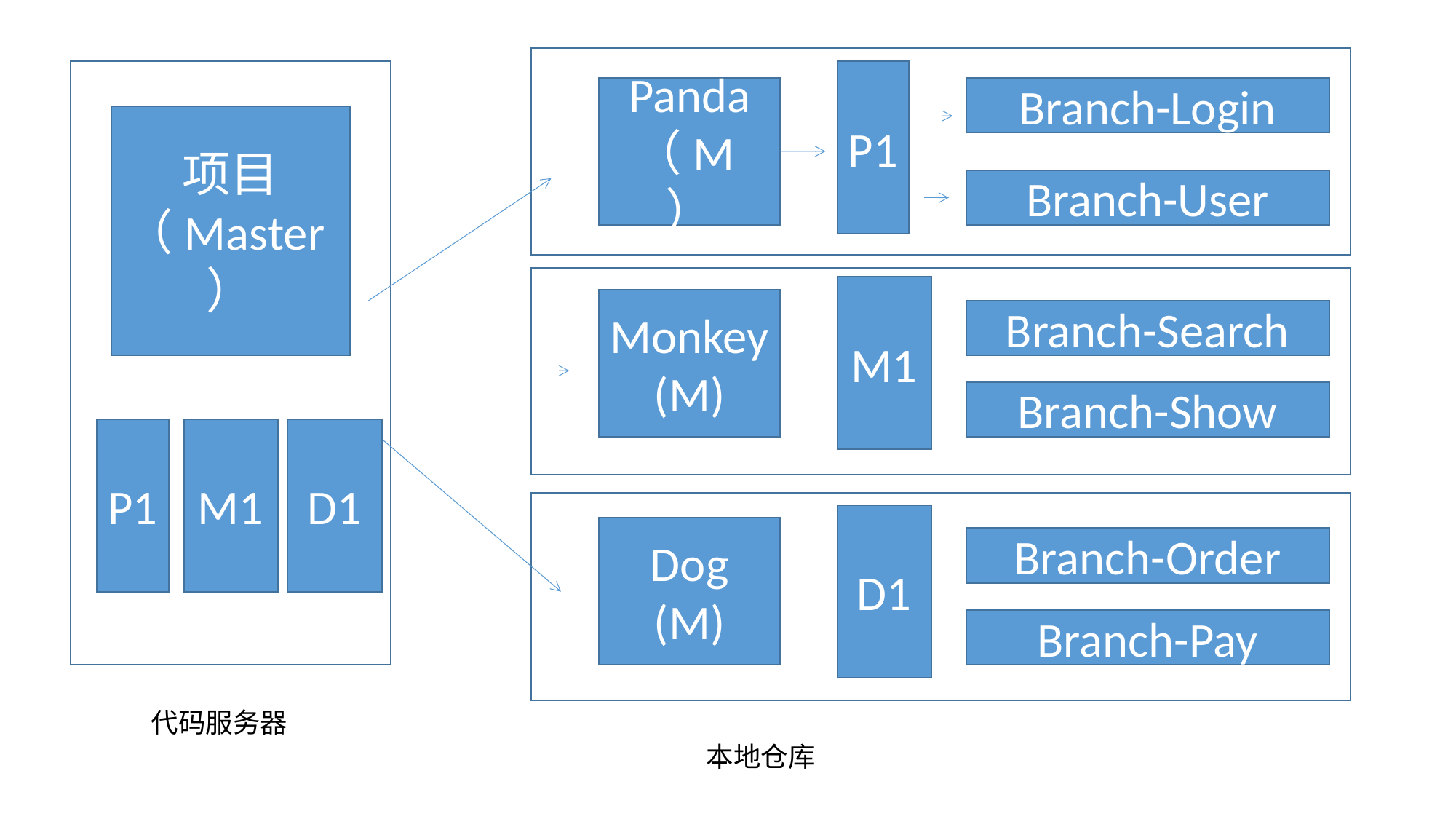

P1
Panda
（M）
Branch-Login
项目
（Master）
Branch-User

M1
Monkey
(M)
Branch-Search
Branch-Show
P1
M1
D1

D1
Dog
(M)
Branch-Order
Branch-Pay
代码服务器
本地仓库